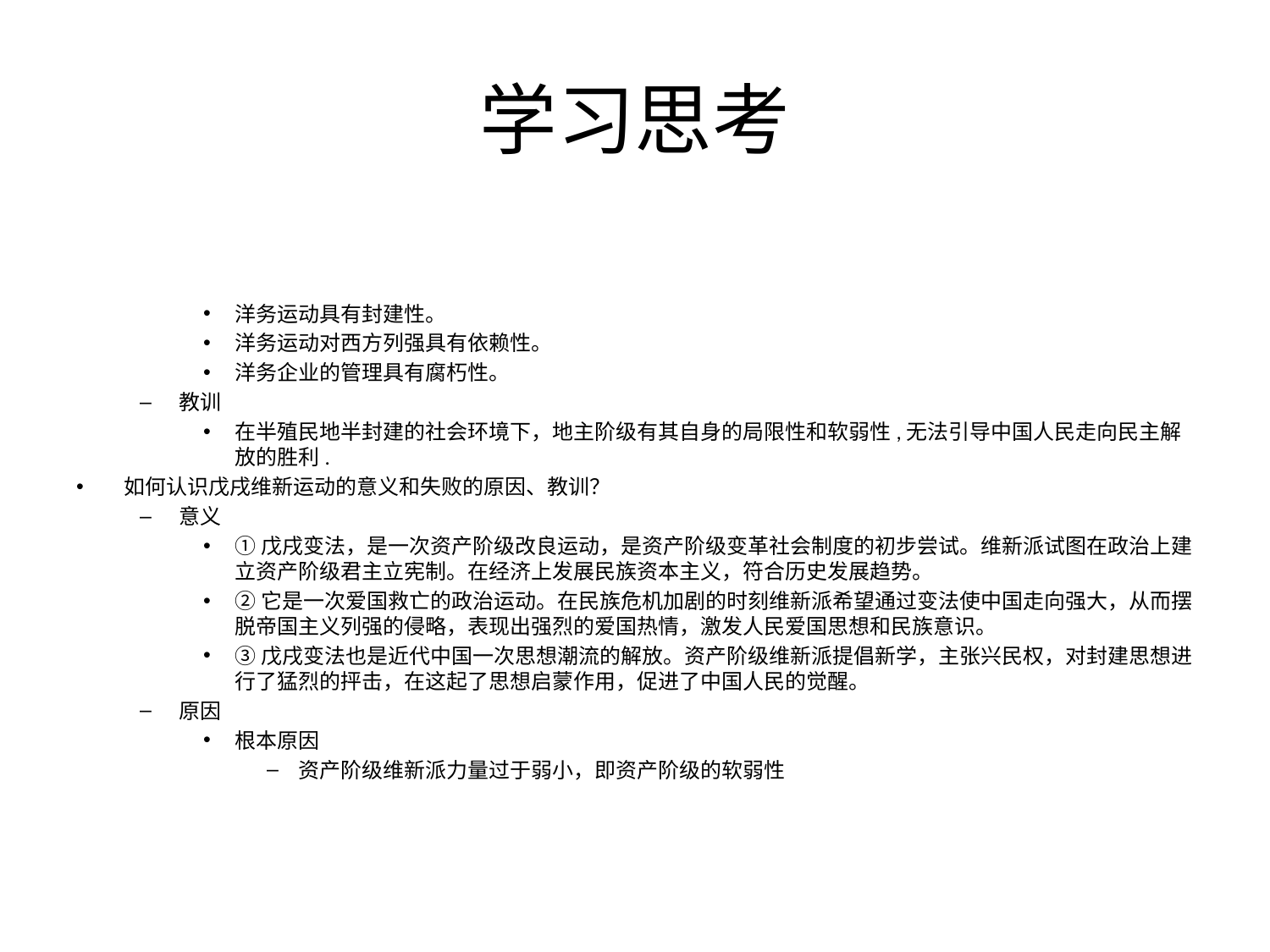

# 学习思考

洋务运动具有封建性。
洋务运动对西方列强具有依赖性。
洋务企业的管理具有腐朽性。
教训
在半殖民地半封建的社会环境下，地主阶级有其自身的局限性和软弱性,无法引导中国人民走向民主解放的胜利.
如何认识戊戌维新运动的意义和失败的原因、教训？
意义
①戊戌变法，是一次资产阶级改良运动，是资产阶级变革社会制度的初步尝试。维新派试图在政治上建立资产阶级君主立宪制。在经济上发展民族资本主义，符合历史发展趋势。
②它是一次爱国救亡的政治运动。在民族危机加剧的时刻维新派希望通过变法使中国走向强大，从而摆脱帝国主义列强的侵略，表现出强烈的爱国热情，激发人民爱国思想和民族意识。
③戊戌变法也是近代中国一次思想潮流的解放。资产阶级维新派提倡新学，主张兴民权，对封建思想进行了猛烈的抨击，在这起了思想启蒙作用，促进了中国人民的觉醒。
原因
根本原因
资产阶级维新派力量过于弱小，即资产阶级的软弱性